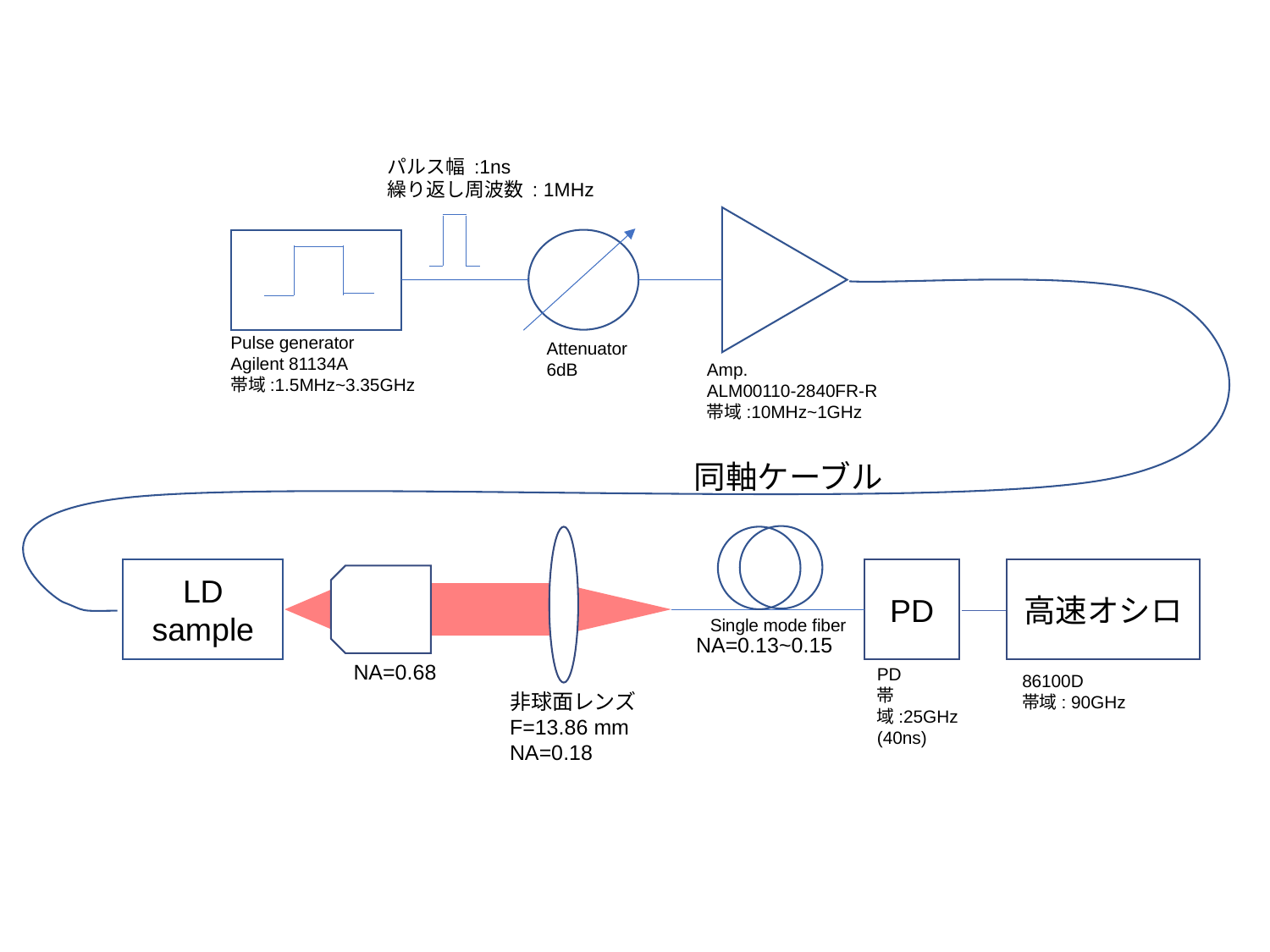

パルス幅 :1ns
繰り返し周波数 : 1MHz

Pulse generator
Agilent 81134A
帯域:1.5MHz~3.35GHz
Attenuator
6dB
Amp.
ALM00110-2840FR-R
帯域:10MHz~1GHz
同軸ケーブル

LD sample

PD
高速オシロ

Single mode fiber
NA=0.13~0.15
NA=0.68
PD
帯域:25GHz
(40ns)
86100D
帯域: 90GHz
非球面レンズ
F=13.86 mm
NA=0.18